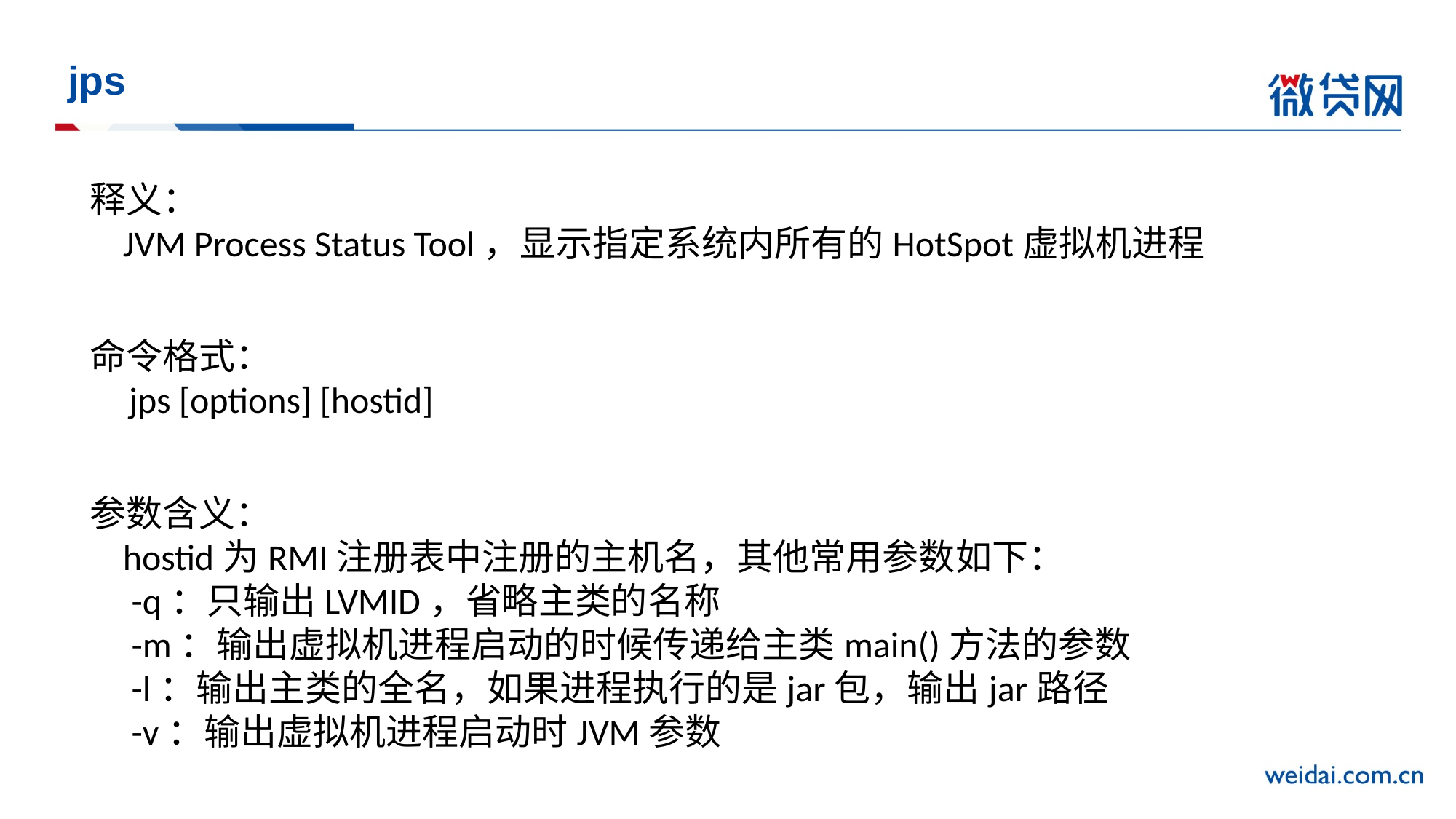

# jps
释义：
    JVM Process Status Tool，显示指定系统内所有的HotSpot虚拟机进程
命令格式：
    jps [options] [hostid]
参数含义：
    hostid为RMI注册表中注册的主机名，其他常用参数如下：
    -q：只输出LVMID，省略主类的名称
    -m：输出虚拟机进程启动的时候传递给主类main()方法的参数
    -l：输出主类的全名，如果进程执行的是jar包，输出jar路径
    -v：输出虚拟机进程启动时JVM参数